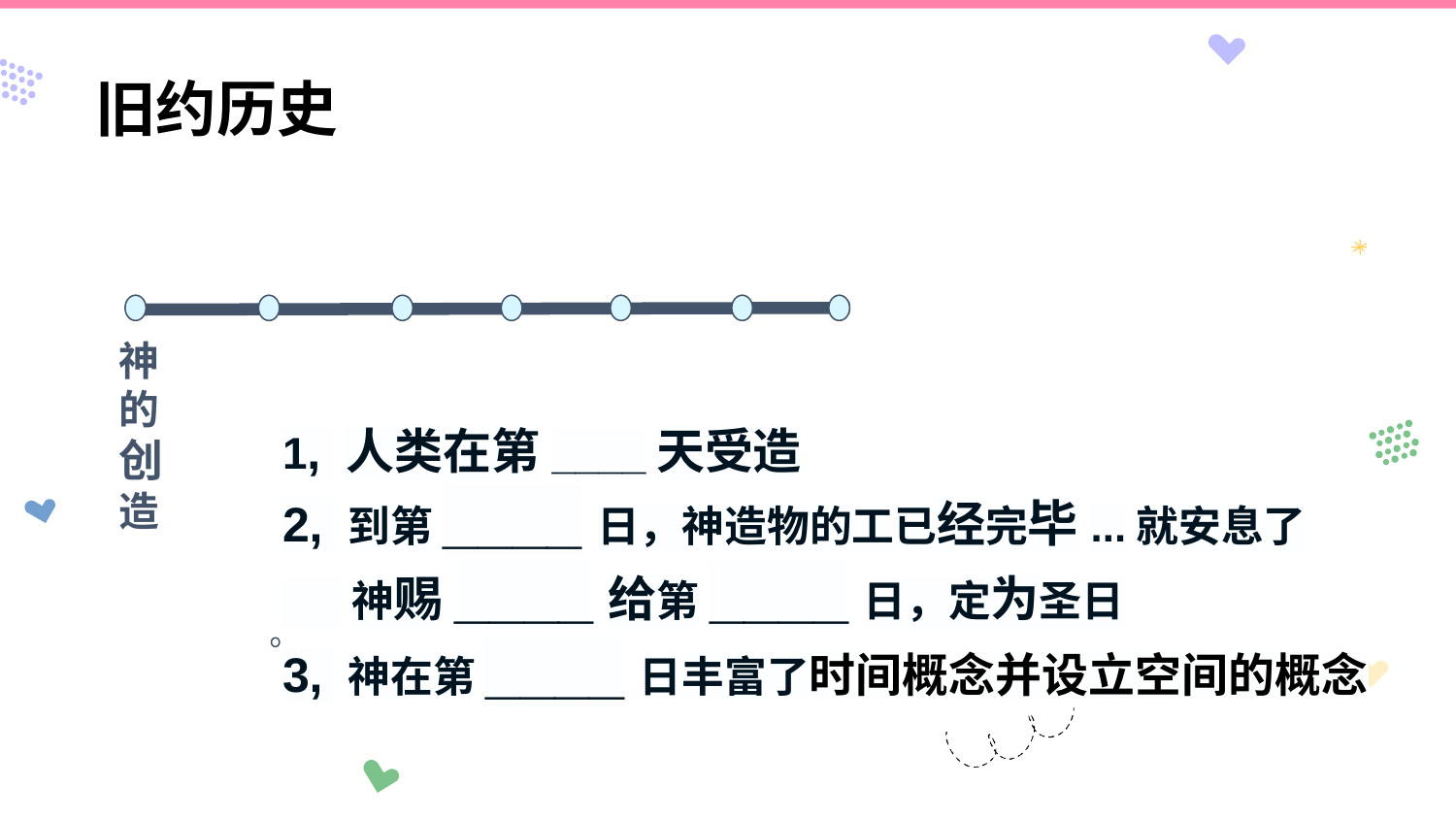

# 旧约历史

神的创造

1, 人类在第____天受造
2, 到第____日，神造物的工已经完毕...就安息了
     神赐____给第____日，定为圣日
3, 神在第____日丰富了时间概念并设立空间的概念